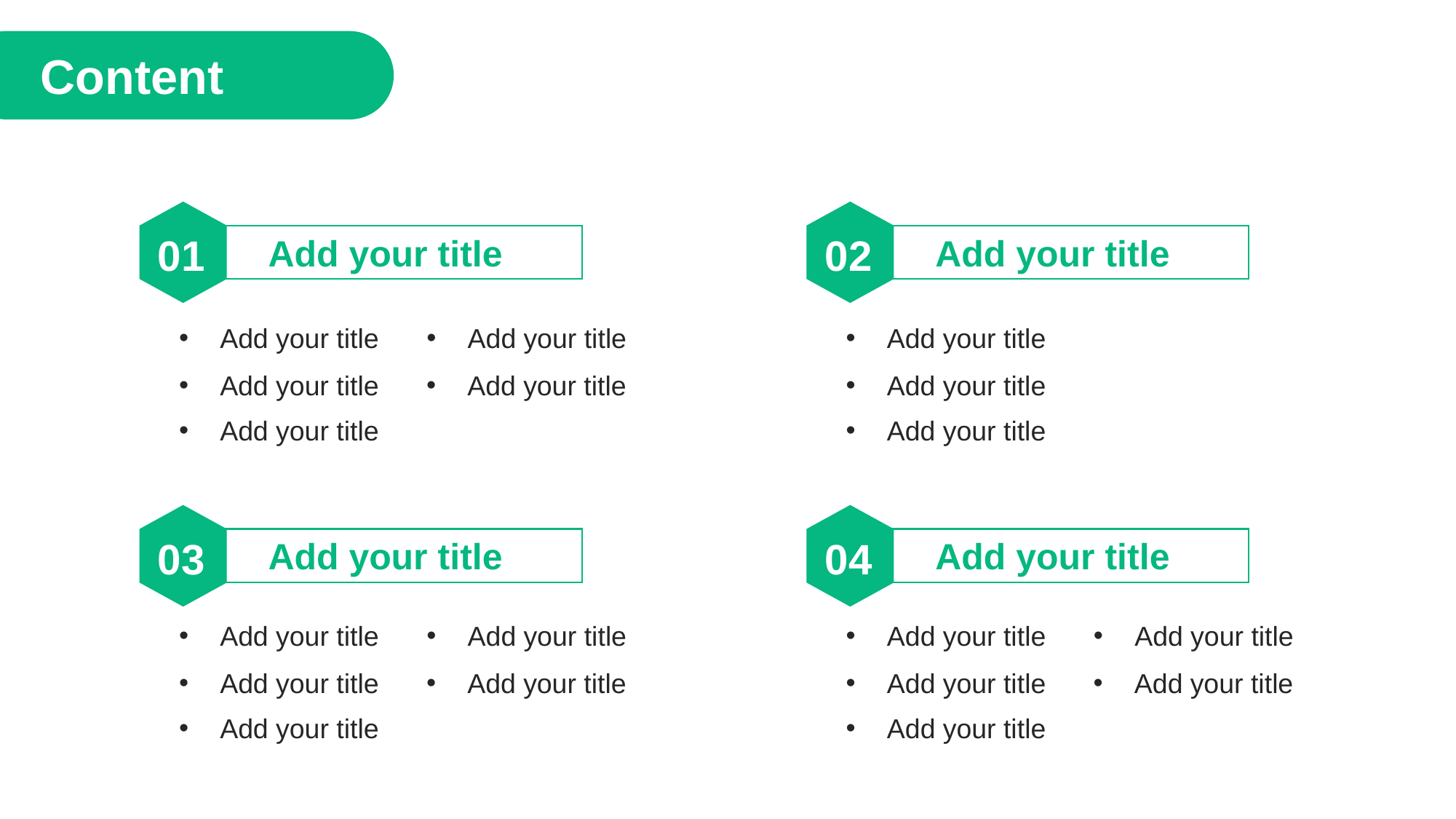

Content

01

02
Add your title
Add your title

Add your title
竞争对手分析
Add your title
Add your title
Add your title
Add your title
Add your title
产品定位分析
Add your title
Add your title

03

04
Add your title
Add your title

Add your title
Add your title
Add your title
Add your title
Add your title
Add your title
Add your title
Add your title
Add your title
Add your title